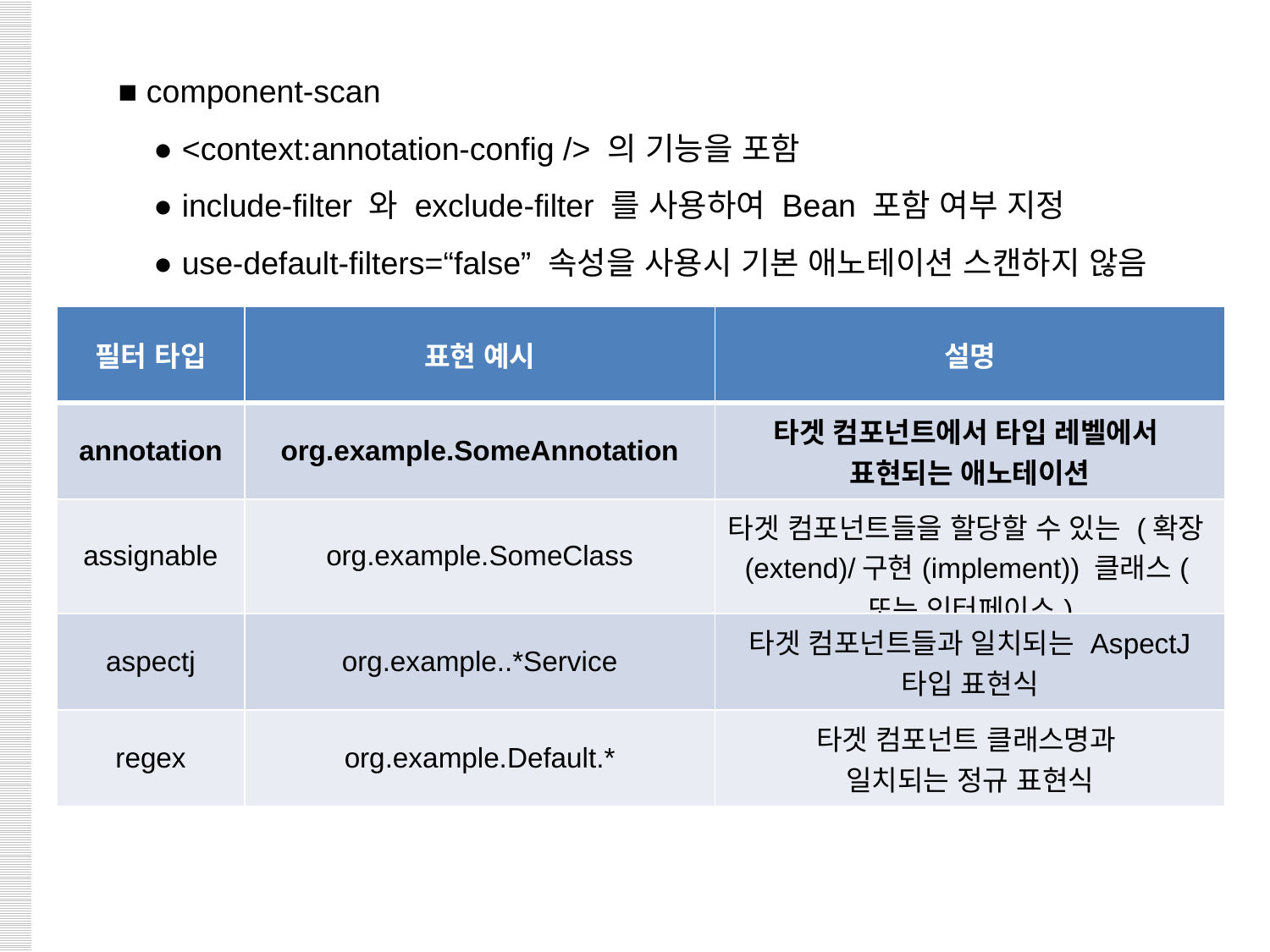

■ component-scan
    ● <context:annotation-config /> 의 기능을 포함
    ● include-filter 와 exclude-filter 를 사용하여 Bean 포함 여부 지정
    ● use-default-filters=“false” 속성을 사용시 기본 애노테이션 스캔하지 않음
| 필터 타입 | 표현 예시 | 설명 |
| --- | --- | --- |
| annotation | org.example.SomeAnnotation | 타겟 컴포넌트에서 타입 레벨에서 표현되는 애노테이션 |
| assignable | org.example.SomeClass | 타겟 컴포넌트들을 할당할 수 있는 (확장(extend)/구현(implement)) 클래스(또는 인터페이스) |
| aspectj | org.example..\*Service | 타겟 컴포넌트들과 일치되는 AspectJ 타입 표현식 |
| regex | org.example.Default.\* | 타겟 컴포넌트 클래스명과 일치되는 정규 표현식 |